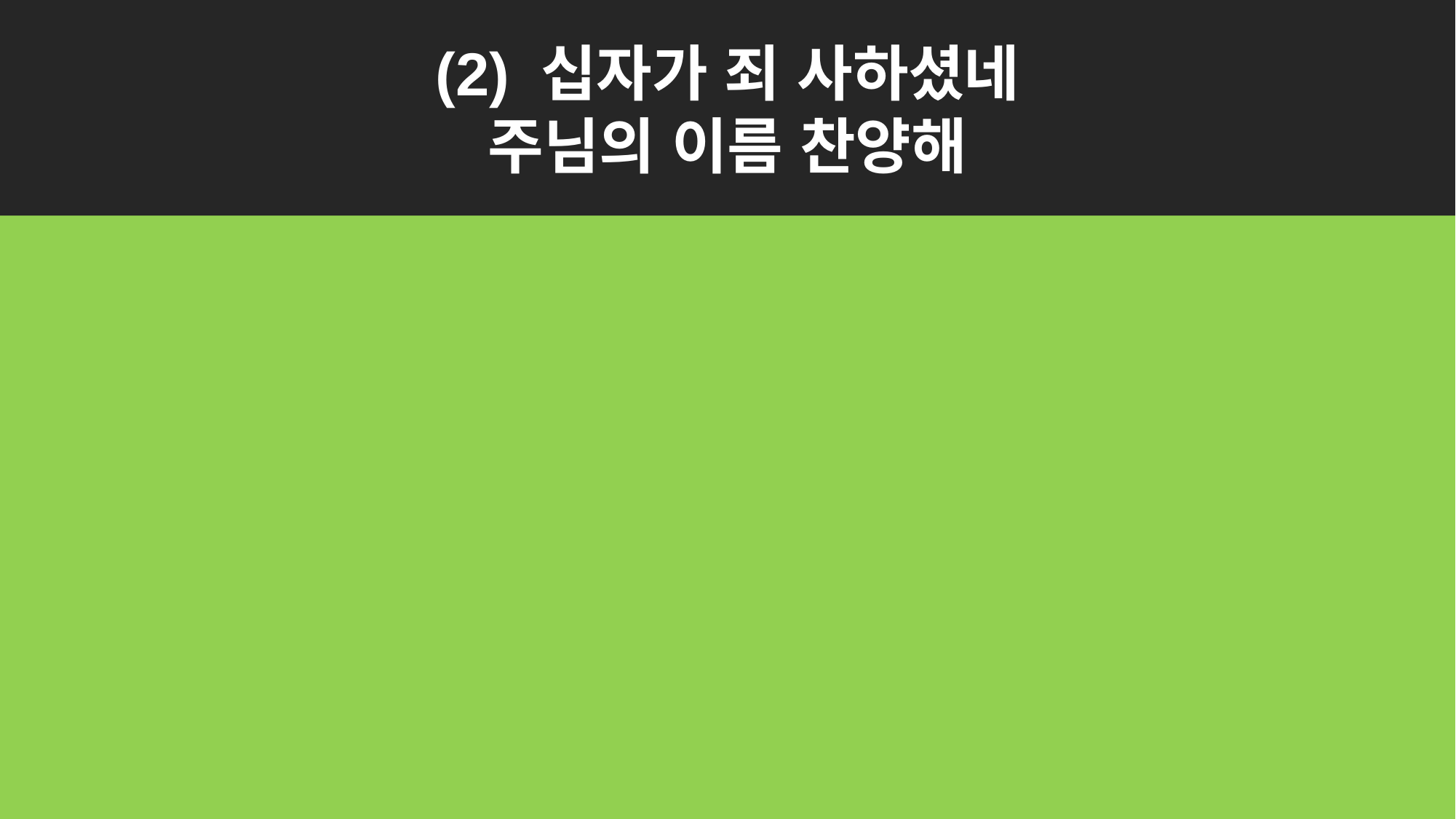

(2) 십자가 죄 사하셨네
주님의 이름 찬양해